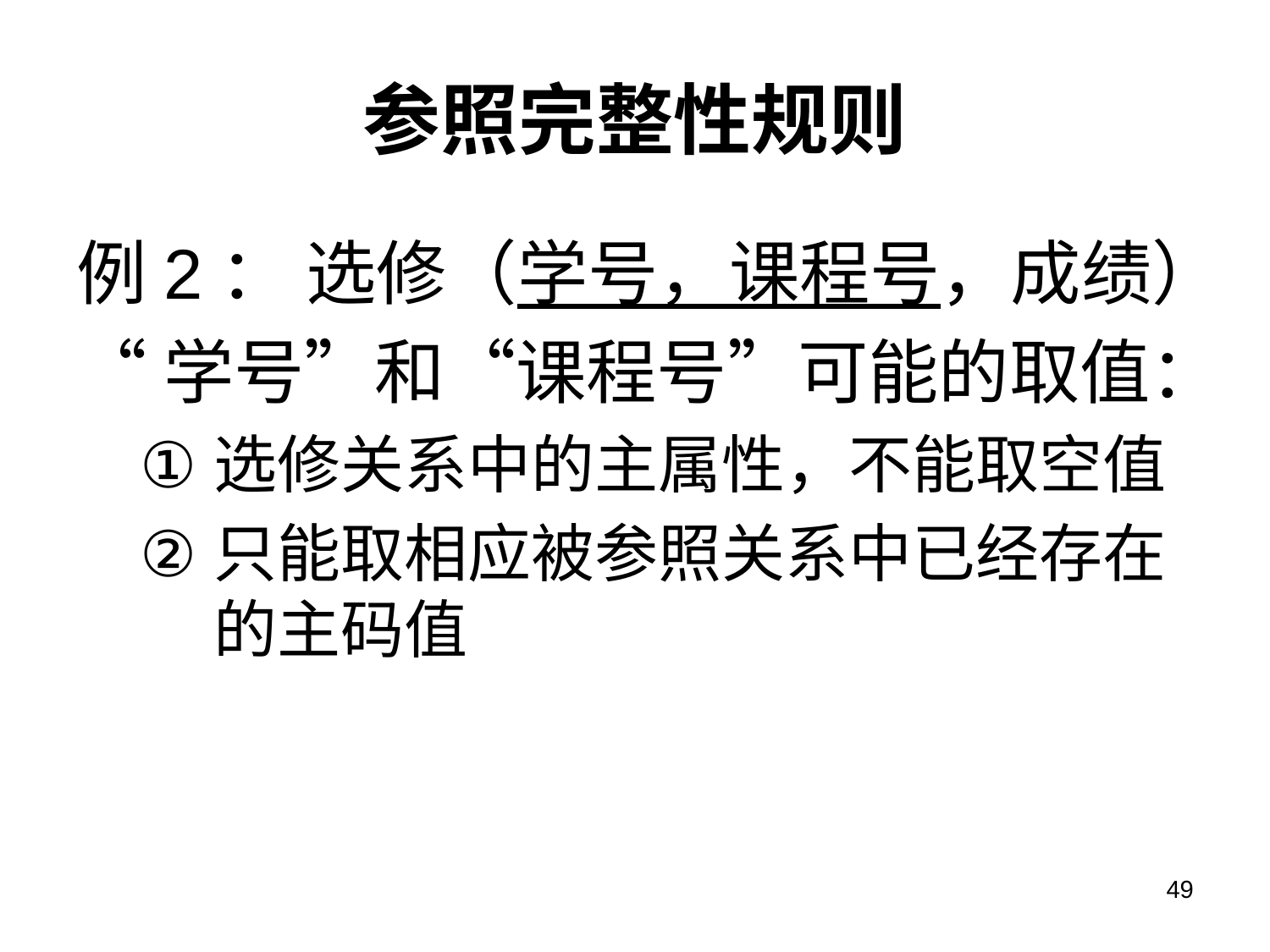

# 参照完整性规则
例2： 选修（学号，课程号，成绩）
“学号”和“课程号”可能的取值：
选修关系中的主属性，不能取空值
只能取相应被参照关系中已经存在的主码值

49